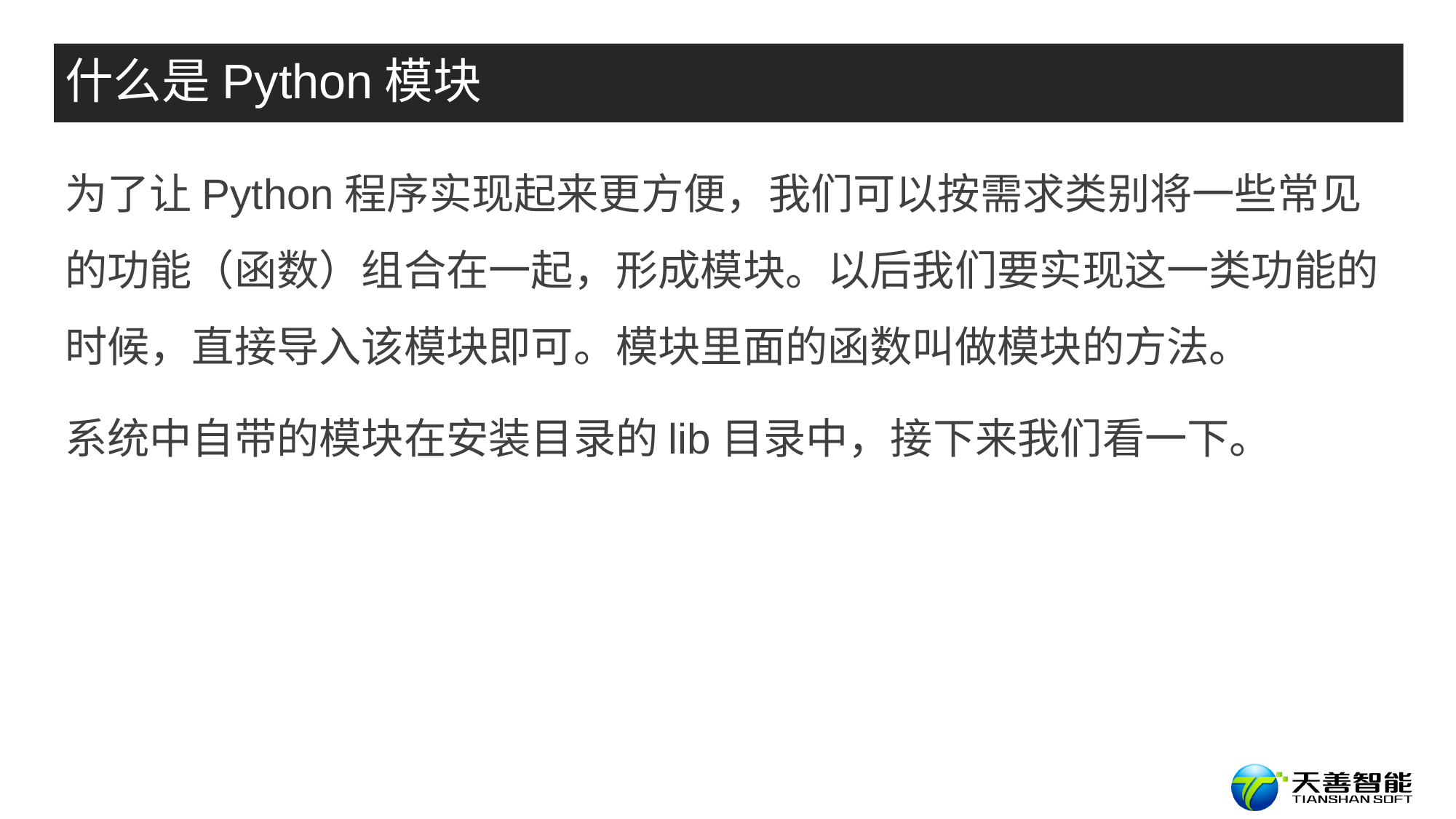

# 什么是Python模块
为了让Python程序实现起来更方便，我们可以按需求类别将一些常见的功能（函数）组合在一起，形成模块。以后我们要实现这一类功能的时候，直接导入该模块即可。模块里面的函数叫做模块的方法。
系统中自带的模块在安装目录的lib目录中，接下来我们看一下。